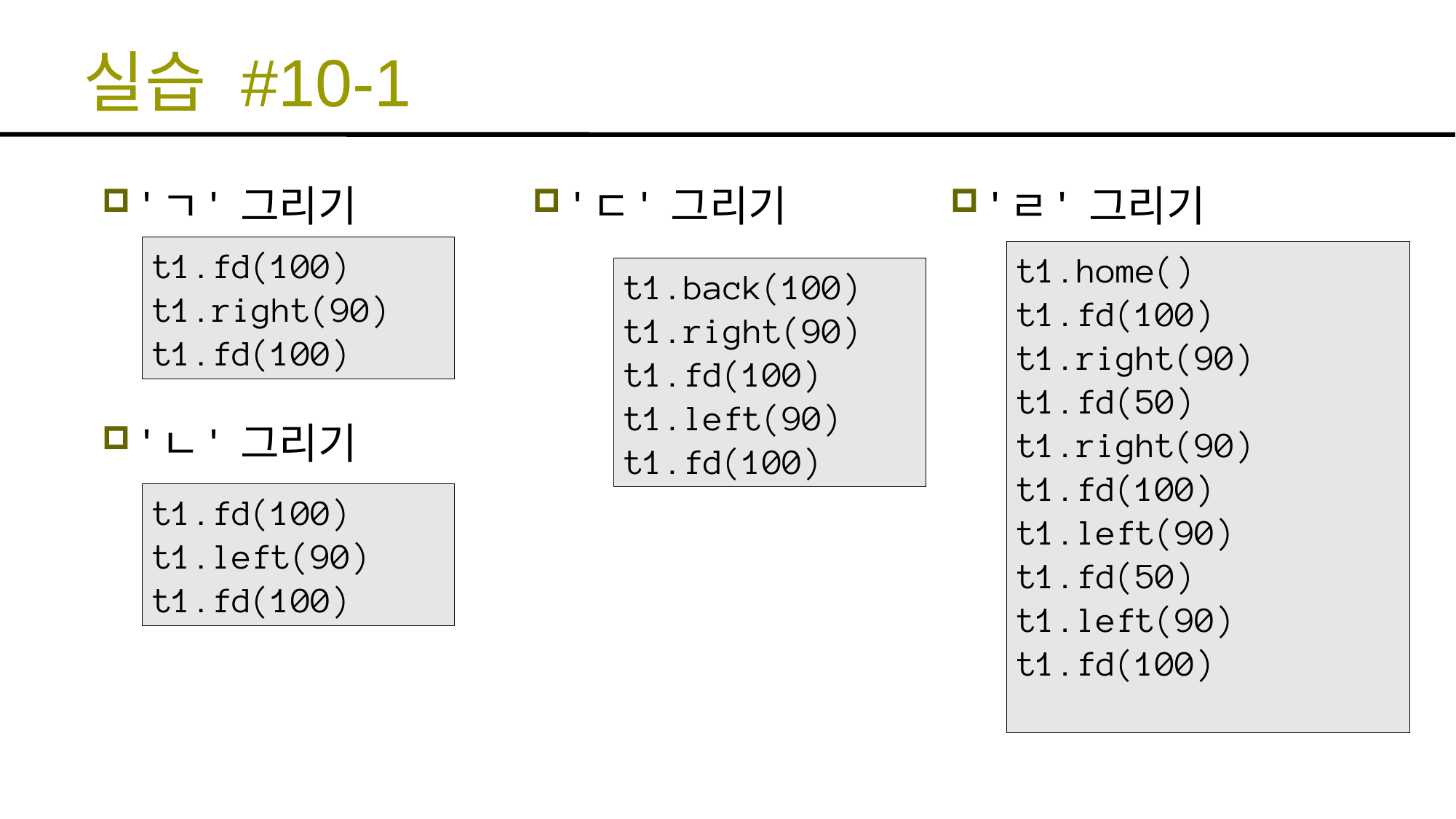

# 실습 #10-1
'ㄱ' 그리기

'ㄴ' 그리기

'ㄷ' 그리기

'ㄹ' 그리기

t1.fd(100)
t1.right(90)
t1.fd(100)
t1.home()
t1.fd(100)
t1.right(90)
t1.fd(50)
t1.right(90)
t1.fd(100)
t1.left(90)
t1.fd(50)
t1.left(90)
t1.fd(100)

t1.back(100)
t1.right(90)
t1.fd(100)
t1.left(90)
t1.fd(100)
t1.fd(100)
t1.left(90)
t1.fd(100)